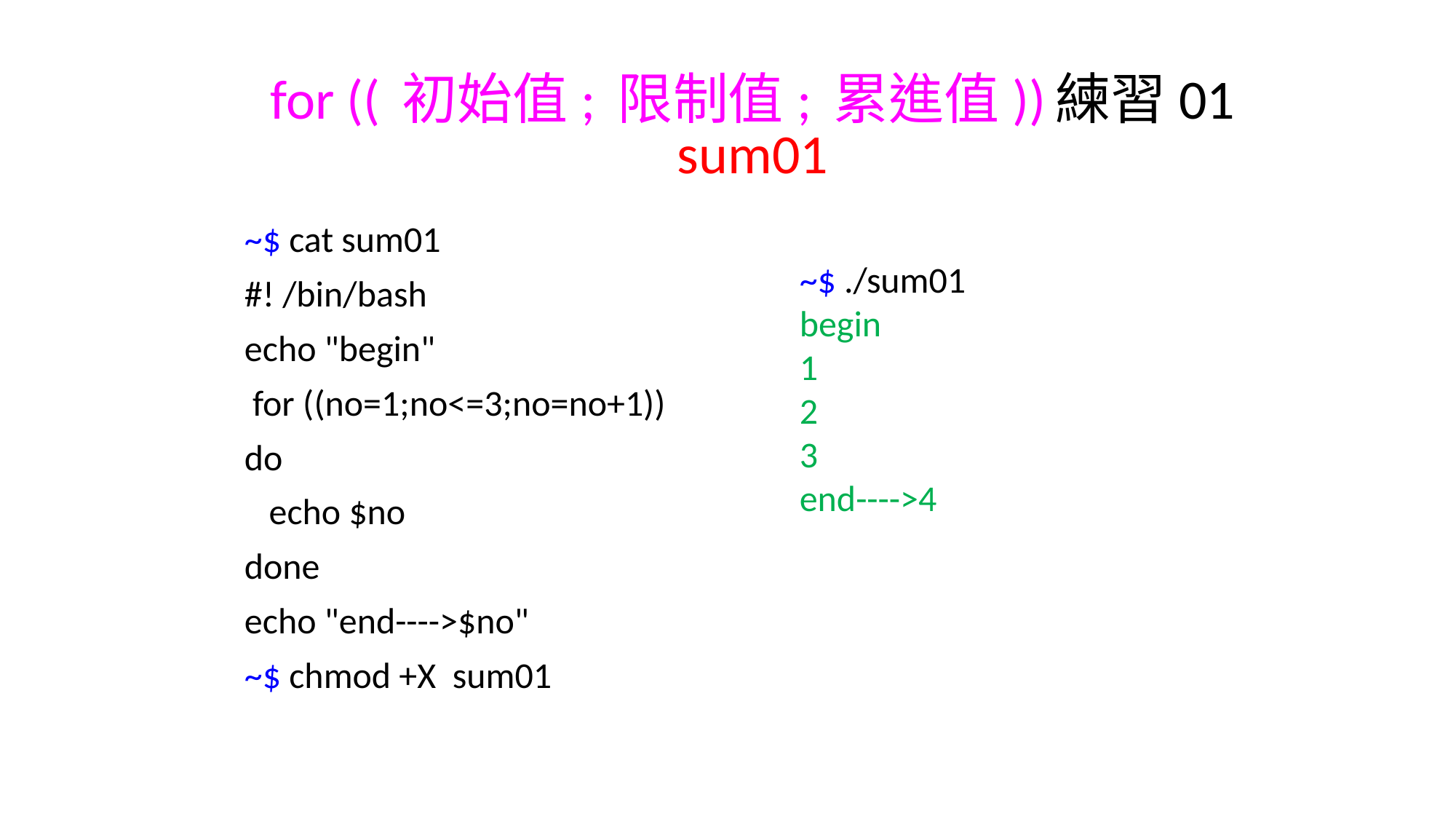

for (( 初始值; 限制值; 累進值))練習01
sum01
~$ cat sum01
#! /bin/bash
echo "begin"
 for ((no=1;no<=3;no=no+1))
do
   echo $no
done
echo "end---->$no"
~$ chmod +X  sum01
~$ ./sum01
begin
1
2
3
end---->4